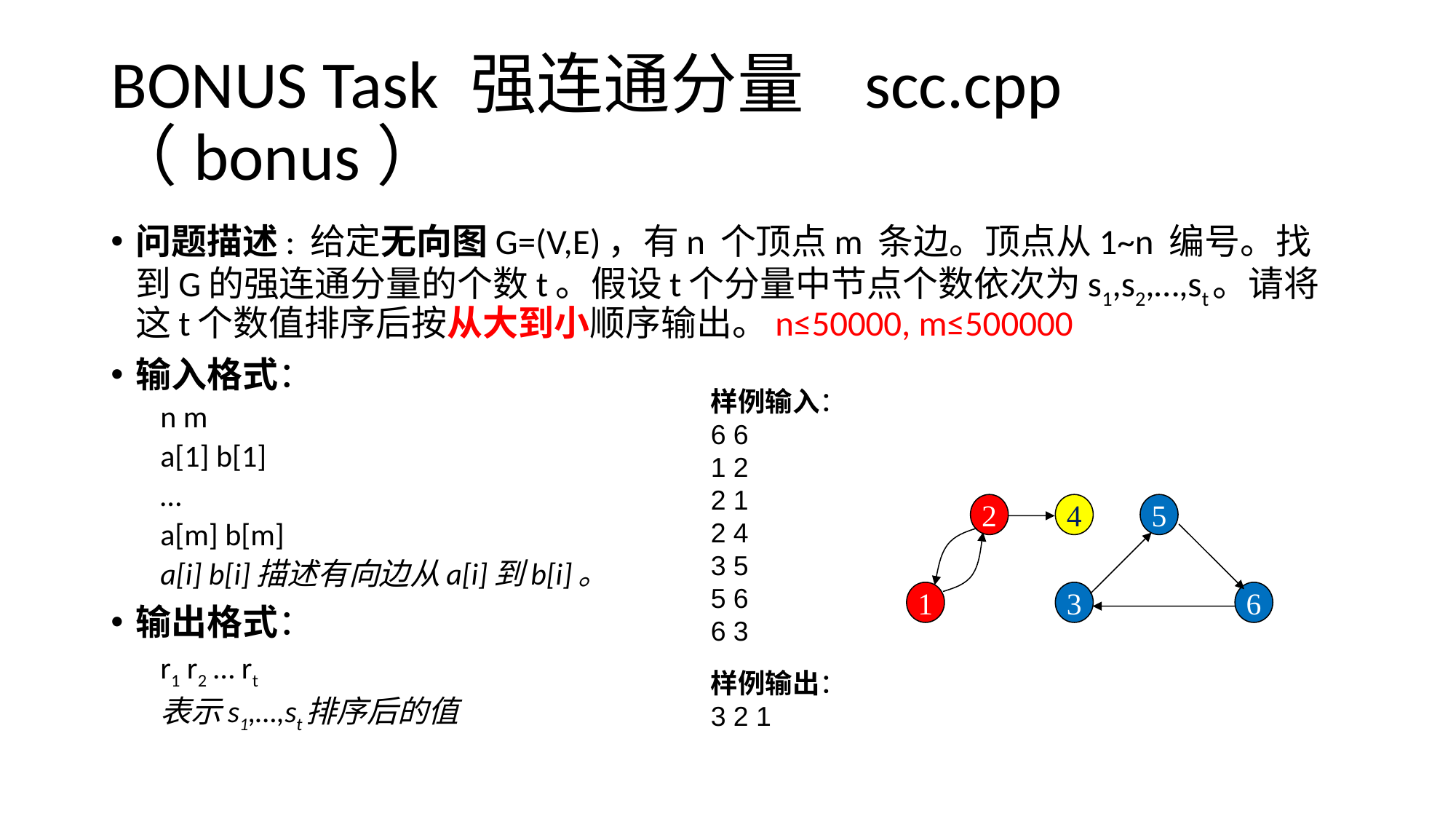

# BONUS Task 强连通分量   scc.cpp （bonus）
问题描述: 给定无向图G=(V,E)，有n 个顶点m 条边。顶点从1~n 编号。找到G的强连通分量的个数t。假设t个分量中节点个数依次为s1,s2,…,st。请将这t个数值排序后按从大到小顺序输出。n≤50000, m≤500000
输入格式：
n m
a[1] b[1]
…
a[m] b[m]
a[i] b[i]描述有向边从a[i]到b[i]。
输出格式：
r1 r2 … rt
表示s1,…,st排序后的值

样例输入：
6 6
1 2
2 1
2 4
3 5
5 6
6 3
2
4
5

1
3
6

样例输出：
3 2 1